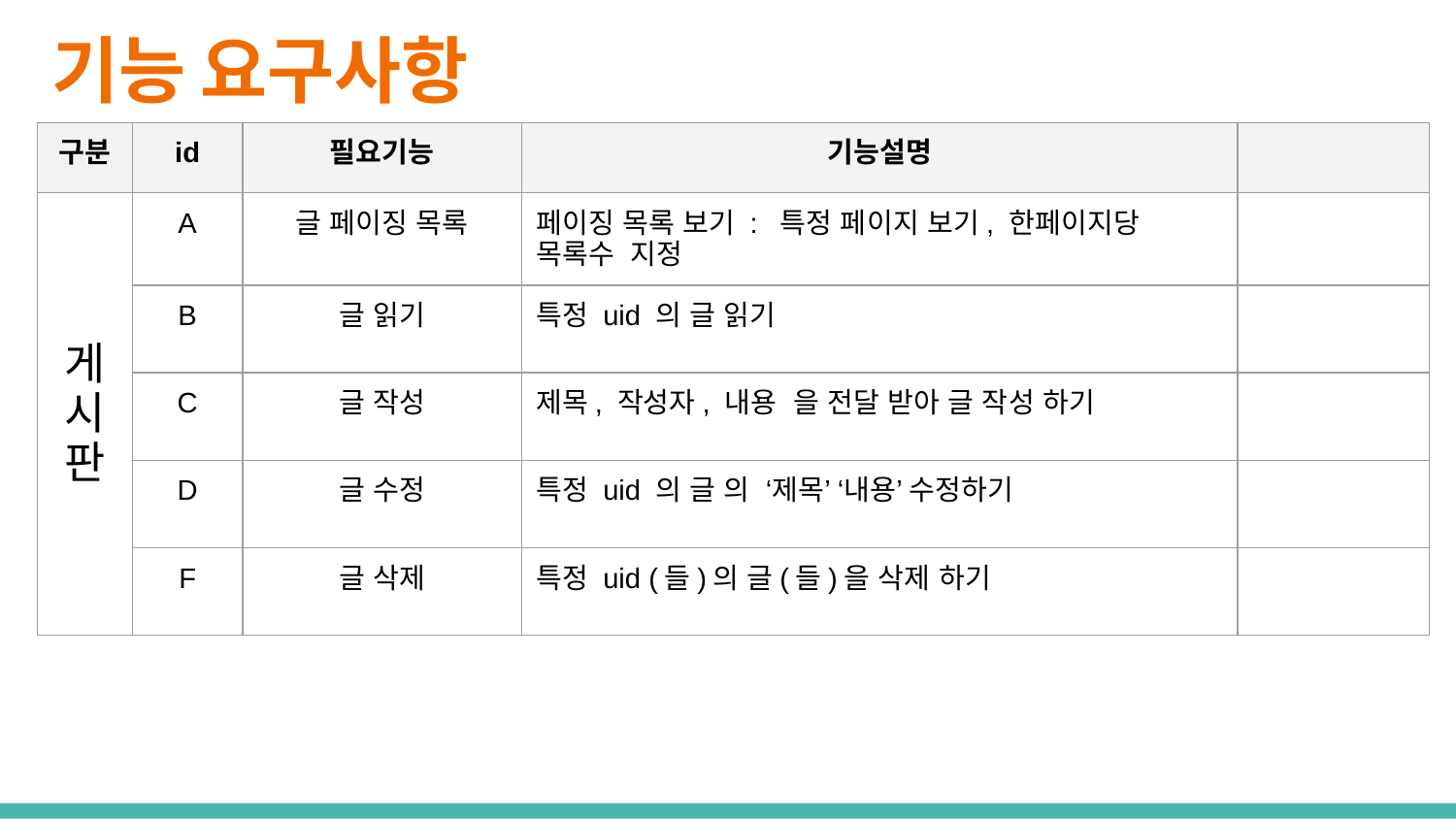

# 기능 요구사항
| 구분 | id | 필요기능 | 기능설명 |  |
| --- | --- | --- | --- | --- |
| 게 시 판 | A | 글 페이징 목록 | 페이징 목록 보기 : 특정 페이지 보기, 한페이지당 목록수 지정 |  |
|  | B | 글 읽기 | 특정 uid 의 글 읽기 |  |
|  | C | 글 작성 | 제목, 작성자, 내용 을 전달 받아 글 작성 하기 |  |
|  | D | 글 수정 | 특정 uid 의 글 의 ‘제목’ ‘내용’ 수정하기 |  |
|  | F | 글 삭제 | 특정 uid (들)의 글(들)을 삭제 하기 |  |